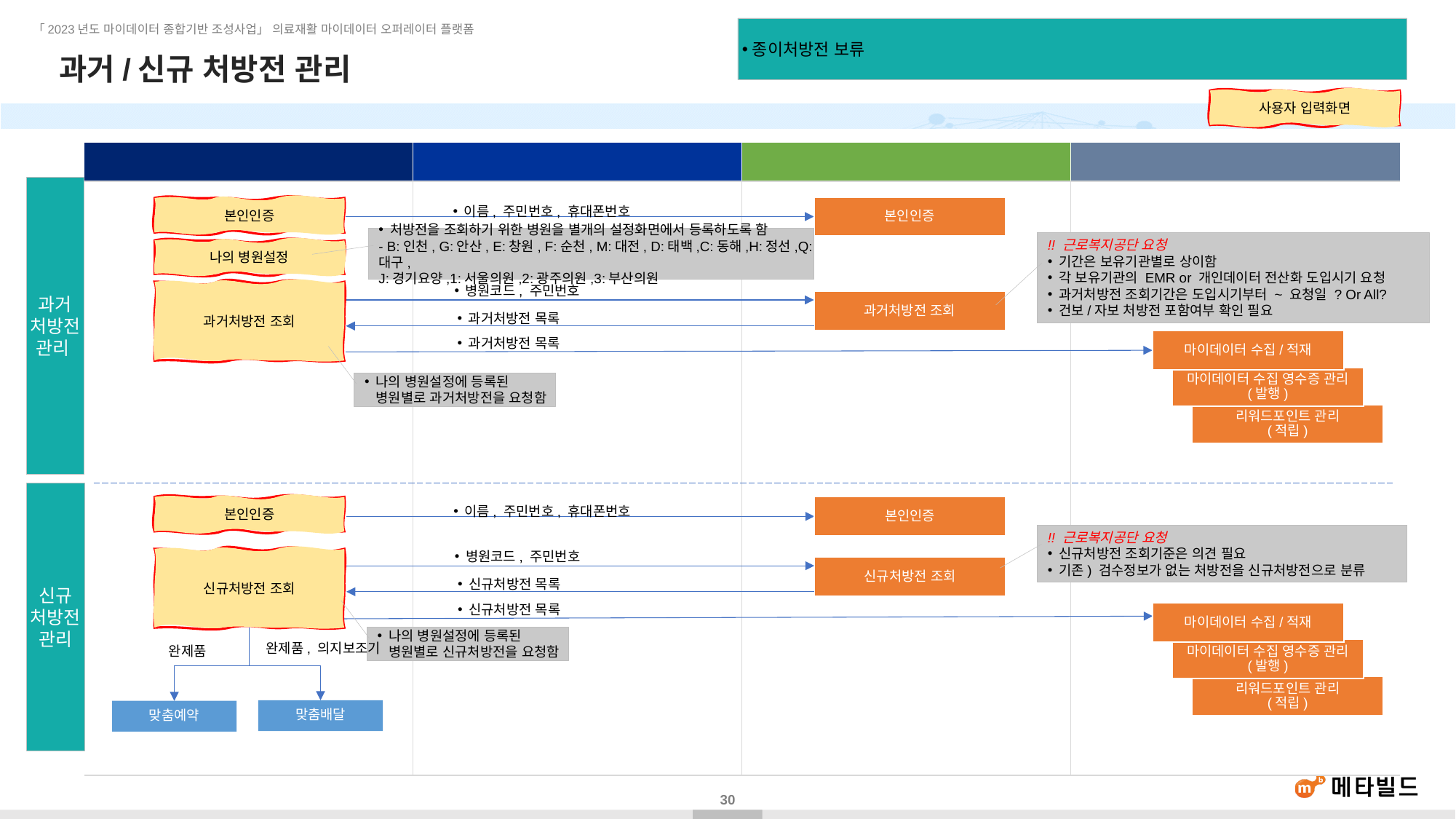

종이처방전 보류
# 과거/신규 처방전 관리
사용자 입력화면
| 재활보조기구 이용자 APP | 배달자 APP | 근로복지공단 | 오퍼레이터 플랫폼 |
| --- | --- | --- | --- |
|  |  |  |  |
과거
처방전
관리

본인인증
이름, 주민번호, 휴대폰번호
본인인증
처방전을 조회하기 위한 병원을 별개의 설정화면에서 등록하도록 함
- B:인천, G:안산, E:창원, F:순천, M:대전, D:태백,C:동해,H:정선,Q:대구,
J:경기요양,1:서울의원,2:광주의원,3:부산의원
!! 근로복지공단 요청
기간은 보유기관별로 상이함
각 보유기관의 EMR or 개인데이터 전산화 도입시기 요청
과거처방전 조회기간은 도입시기부터 ~ 요청일 ? Or All?
건보/자보 처방전 포함여부 확인 필요
나의 병원설정
병원코드, 주민번호
과거처방전 조회

과거처방전 조회
과거처방전 목록
과거처방전 목록

마이데이터 수집/적재

마이데이터 수집 영수증 관리
(발행)

리워드포인트 관리
(적립)
나의 병원설정에 등록된 병원별로 과거처방전을 요청함
신규
처방전 관리
본인인증

본인인증
이름, 주민번호, 휴대폰번호
!! 근로복지공단 요청
신규처방전 조회기준은 의견 필요
기존) 검수정보가 없는 처방전을 신규처방전으로 분류
병원코드, 주민번호
신규처방전 조회

신규처방전 조회
신규처방전 목록
신규처방전 목록

마이데이터 수집/적재

마이데이터 수집 영수증 관리
(발행)

리워드포인트 관리
(적립)
나의 병원설정에 등록된 병원별로 신규처방전을 요청함
완제품, 의지보조기
완제품
맞춤배달
맞춤예약